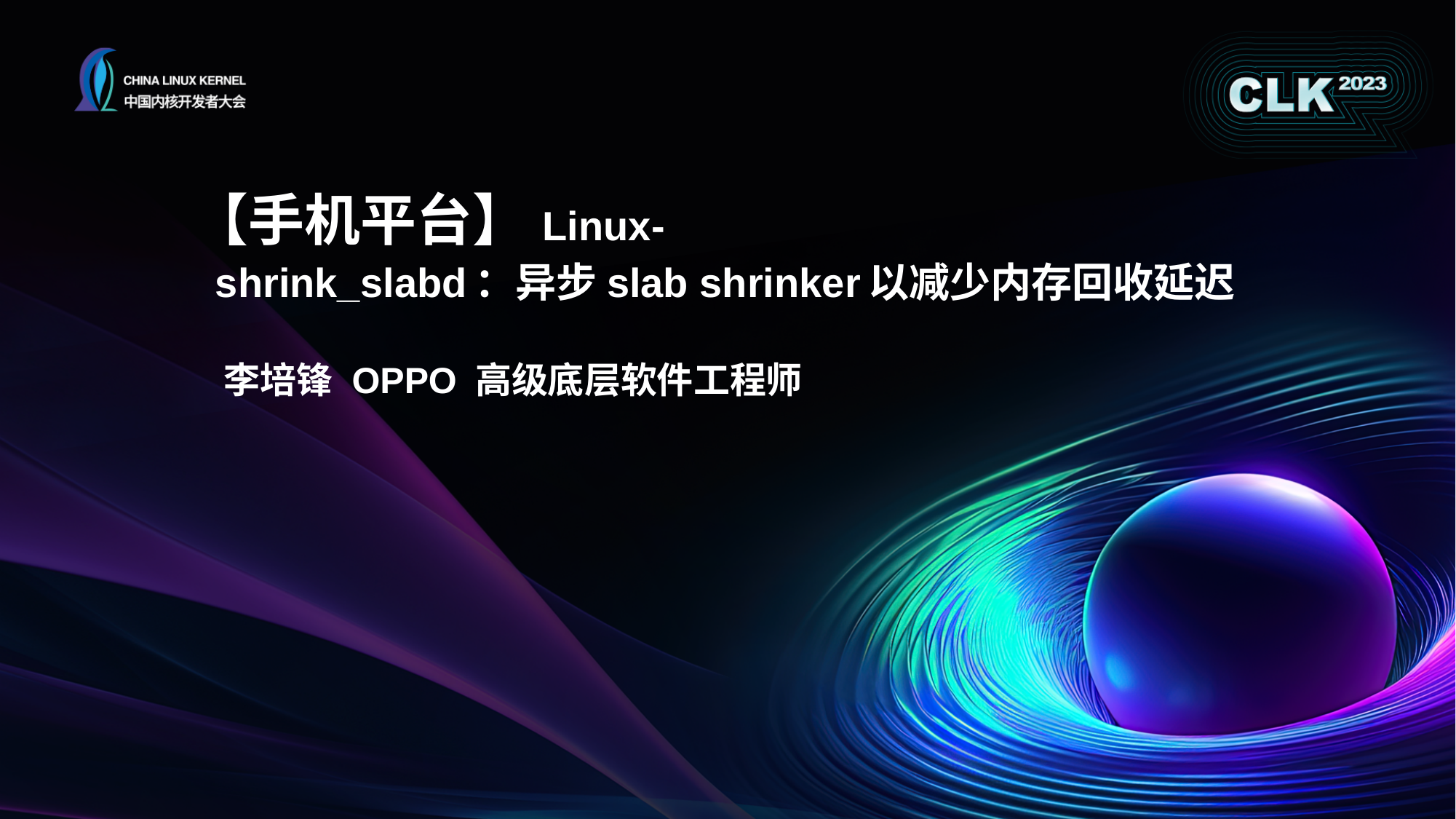

# 【手机平台】Linux- shrink_slabd：异步slab shrinker以减少内存回收延迟
李培锋 OPPO 高级底层软件工程师